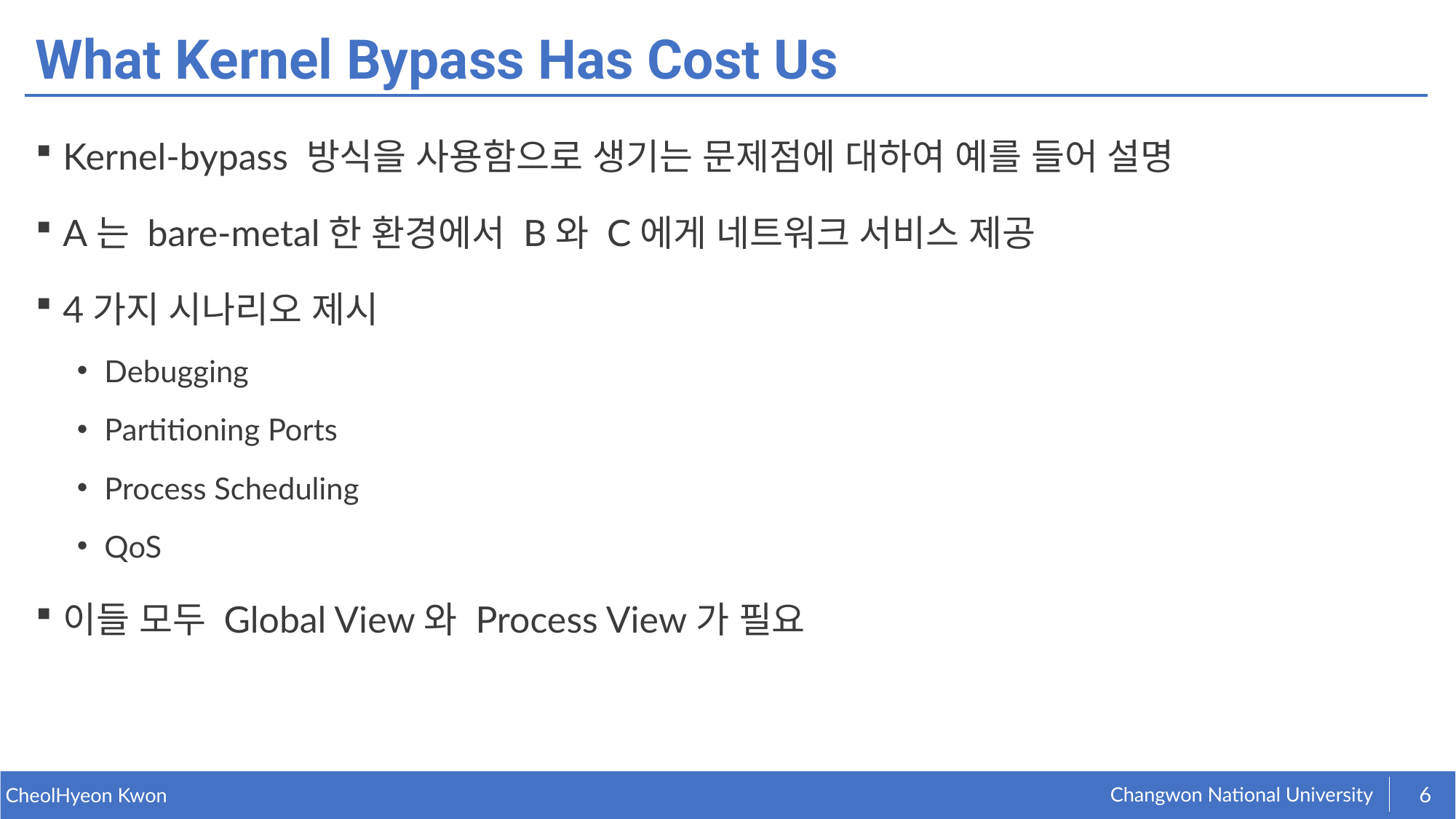

# What Kernel Bypass Has Cost Us
Kernel-bypass 방식을 사용함으로 생기는 문제점에 대하여 예를 들어 설명
A는 bare-metal한 환경에서 B와 C에게 네트워크 서비스 제공
4가지 시나리오 제시
Debugging
Partitioning Ports
Process Scheduling
QoS
이들 모두 Global View와 Process View가 필요
6